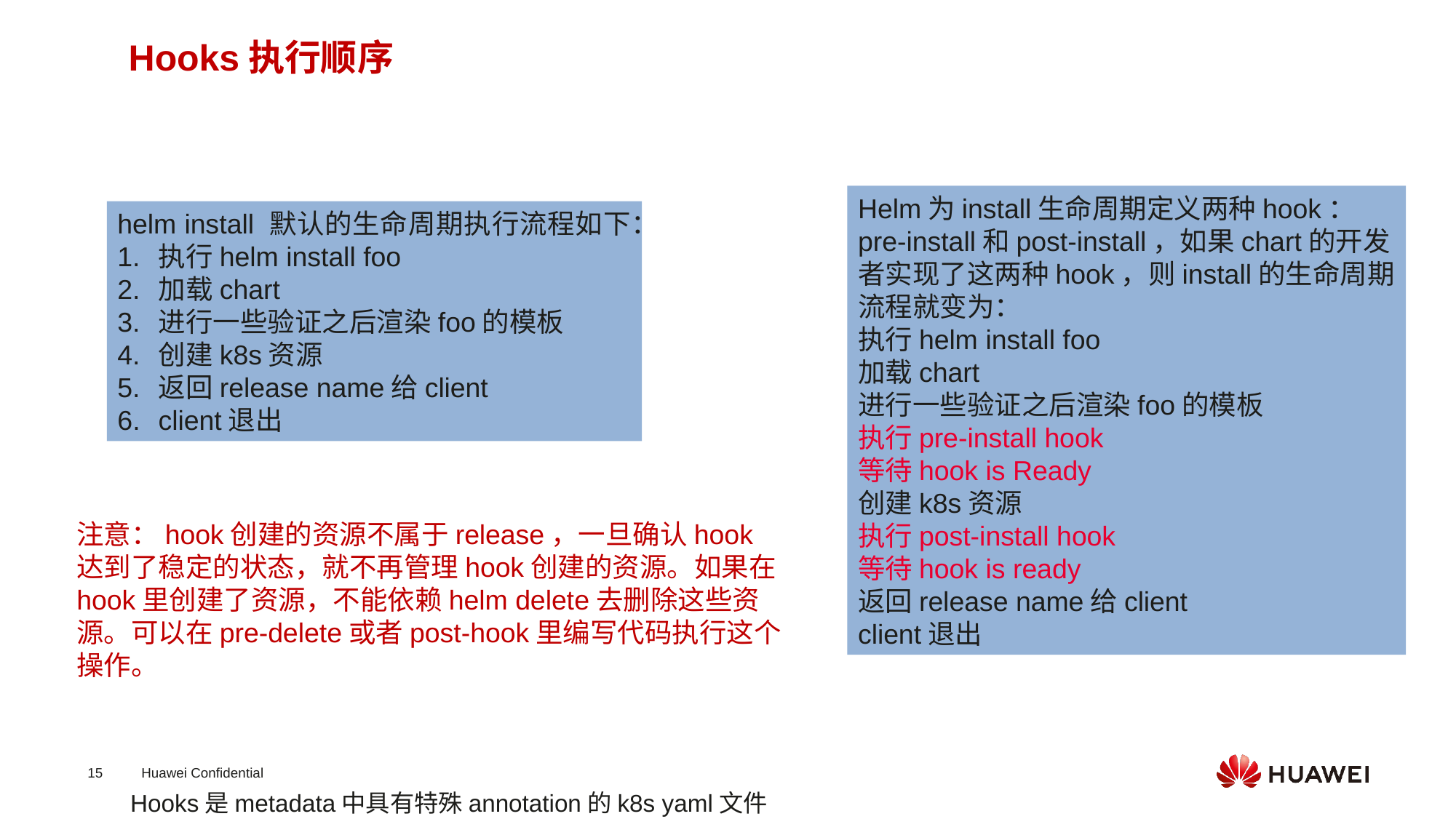

Hooks执行顺序
Helm为install生命周期定义两种hook：pre-install和post-install，如果chart的开发者实现了这两种hook，则install的生命周期流程就变为：
执行helm install foo
加载chart
进行一些验证之后渲染foo的模板
执行pre-install hook
等待hook is Ready
创建k8s资源
执行post-install hook
等待hook is ready
返回release name给client
client退出
helm install 默认的生命周期执行流程如下：
执行helm install foo
加载chart
进行一些验证之后渲染foo的模板
创建k8s资源
返回release name给client
client退出
注意：hook创建的资源不属于release，一旦确认hook达到了稳定的状态，就不再管理hook创建的资源。如果在hook里创建了资源，不能依赖helm delete去删除这些资源。可以在pre-delete或者post-hook里编写代码执行这个操作。
Hooks是metadata中具有特殊annotation的k8s yaml文件